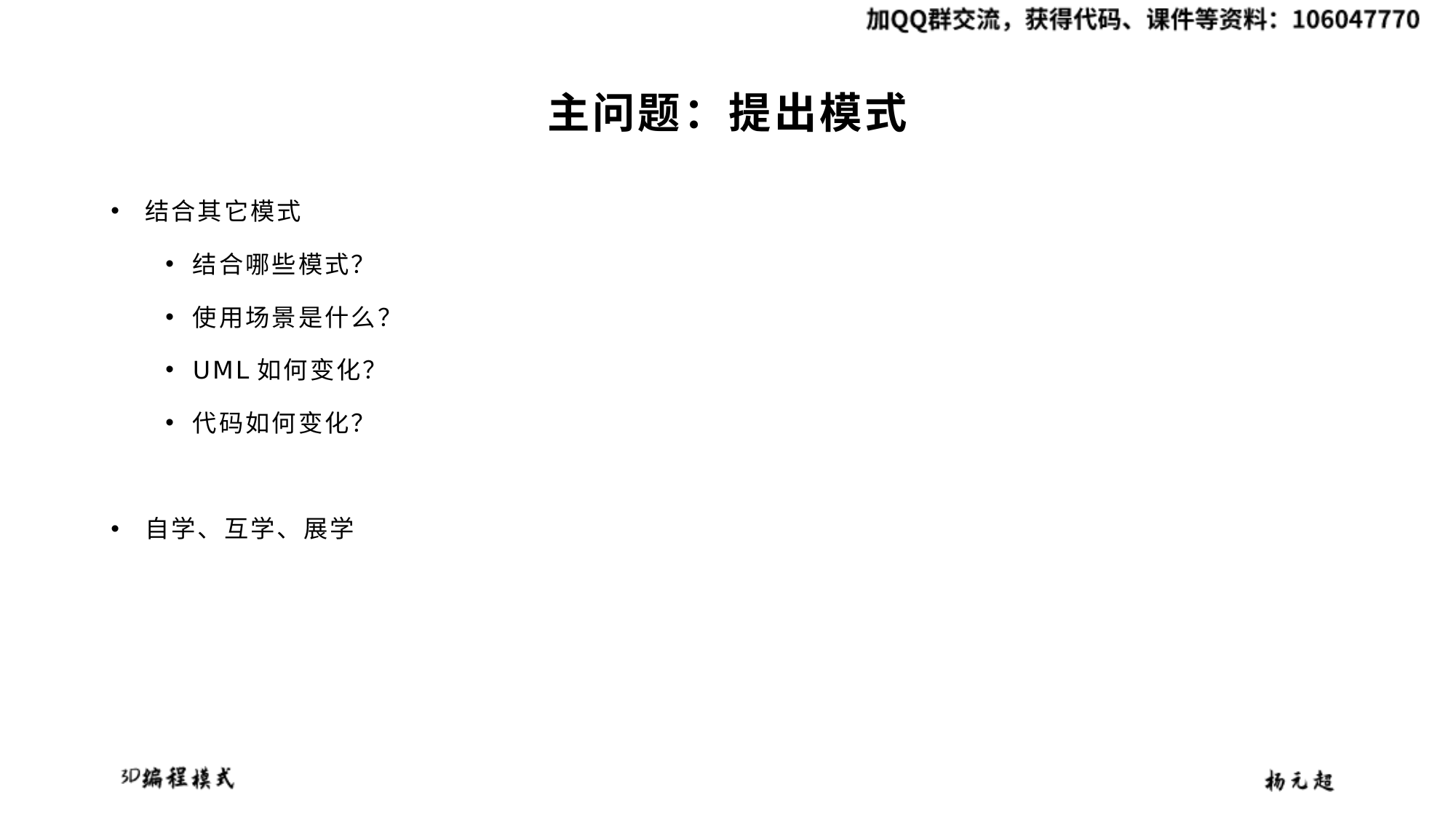

# 主问题：提出模式
结合其它模式
结合哪些模式？
使用场景是什么？
UML如何变化？
代码如何变化？

自学、互学、展学